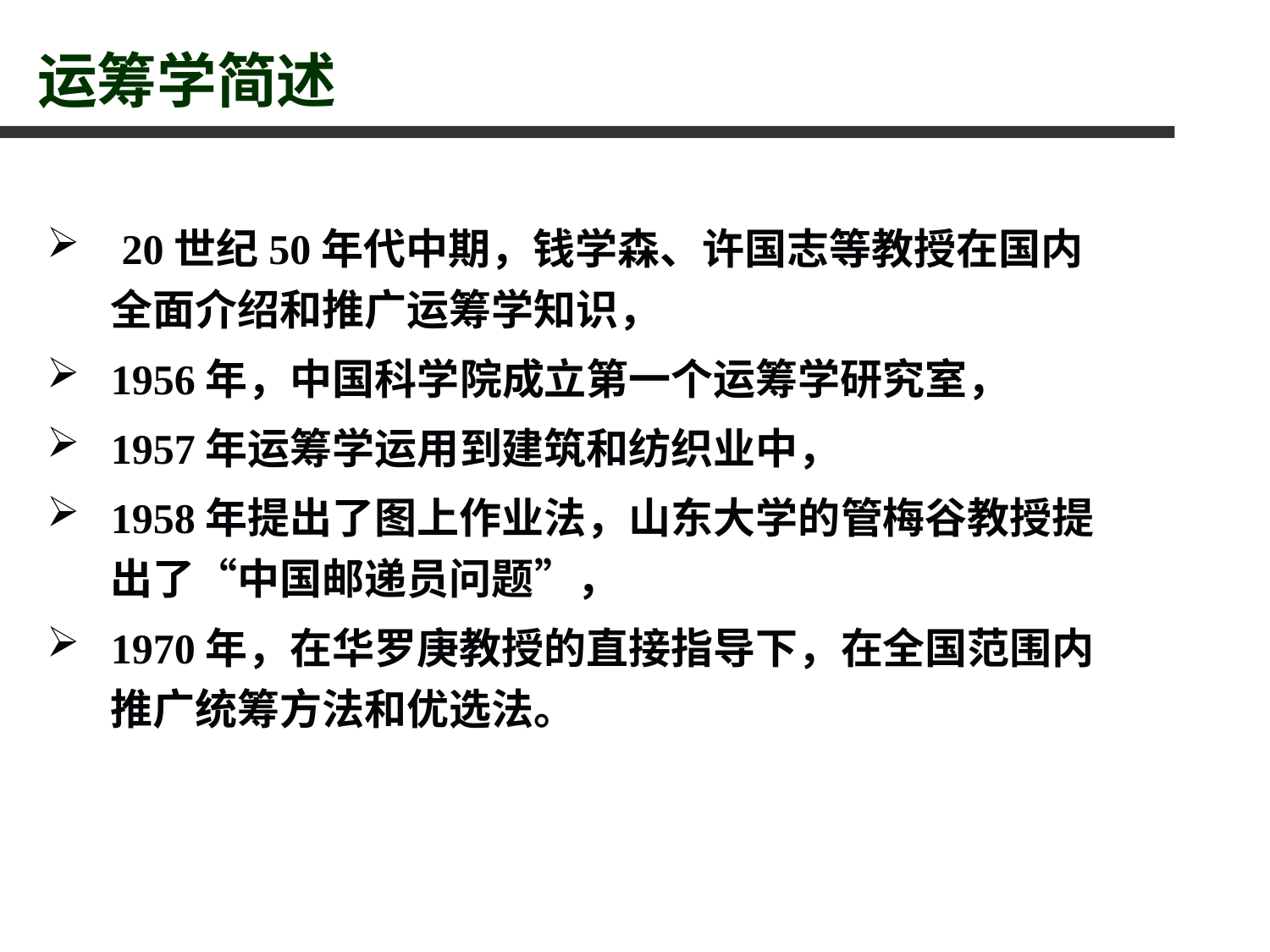

运筹学简述
 20世纪50年代中期，钱学森、许国志等教授在国内全面介绍和推广运筹学知识，
1956年，中国科学院成立第一个运筹学研究室，
1957年运筹学运用到建筑和纺织业中，
1958年提出了图上作业法，山东大学的管梅谷教授提出了“中国邮递员问题”，
1970年，在华罗庚教授的直接指导下，在全国范围内推广统筹方法和优选法。